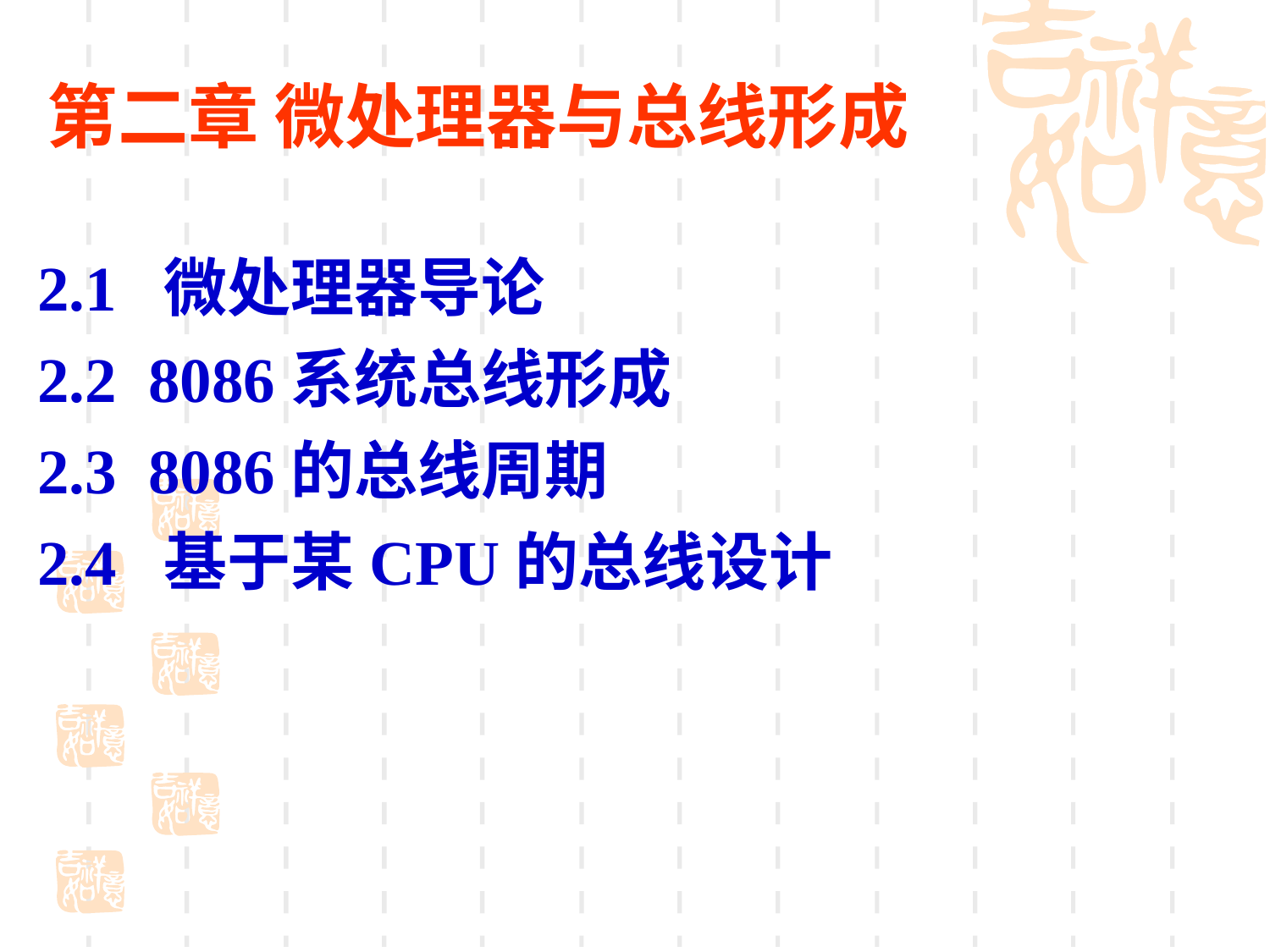

第二章 微处理器与总线形成
2.1  微处理器导论
2.2  8086系统总线形成
2.3  8086的总线周期
2.4  基于某CPU的总线设计